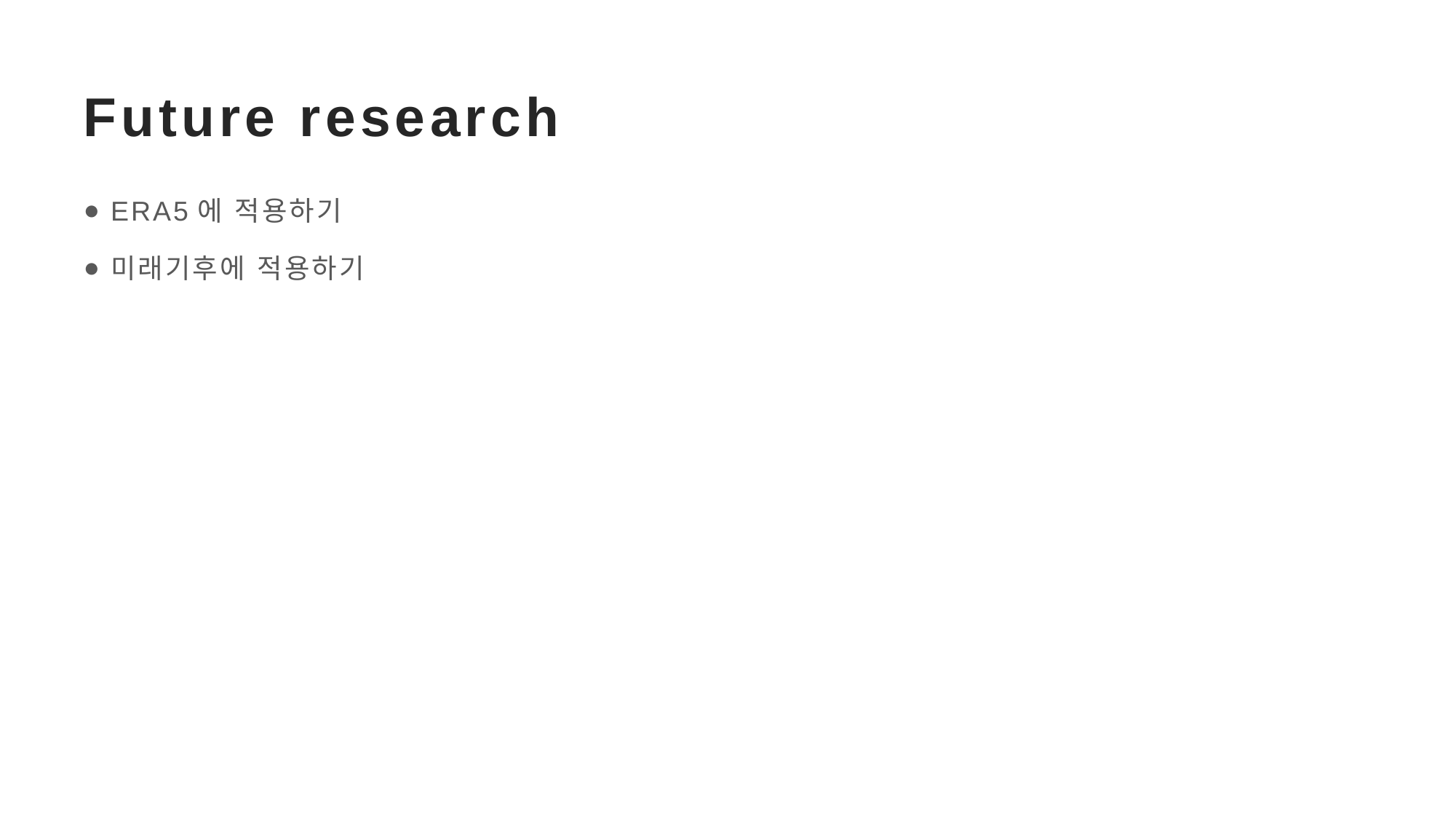

# Future research
ERA5에 적용하기
미래기후에 적용하기